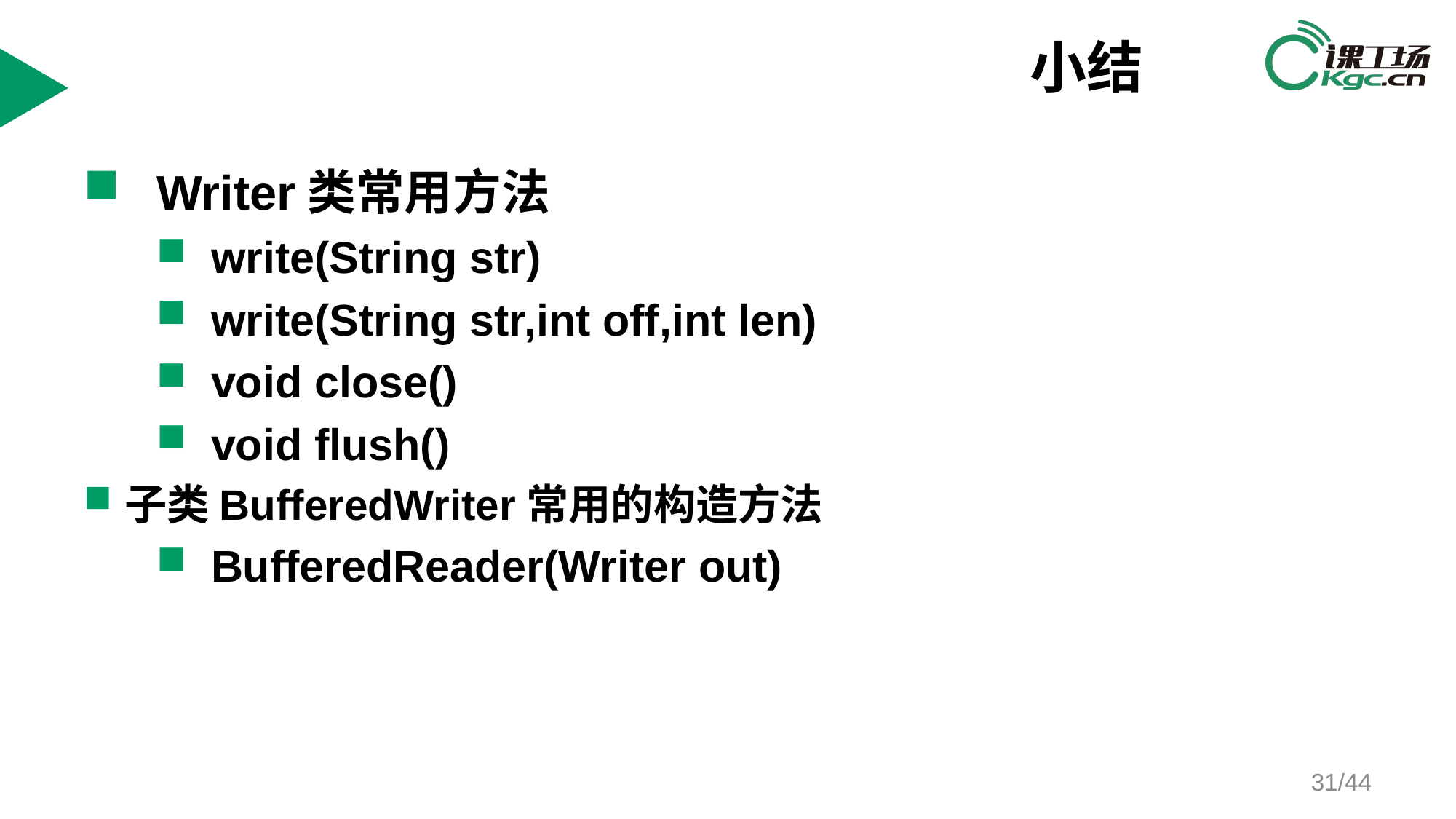

# 小结
Writer类常用方法
write(String str)
write(String str,int off,int len)
void close()
void flush()
子类BufferedWriter常用的构造方法
BufferedReader(Writer out)

31/44